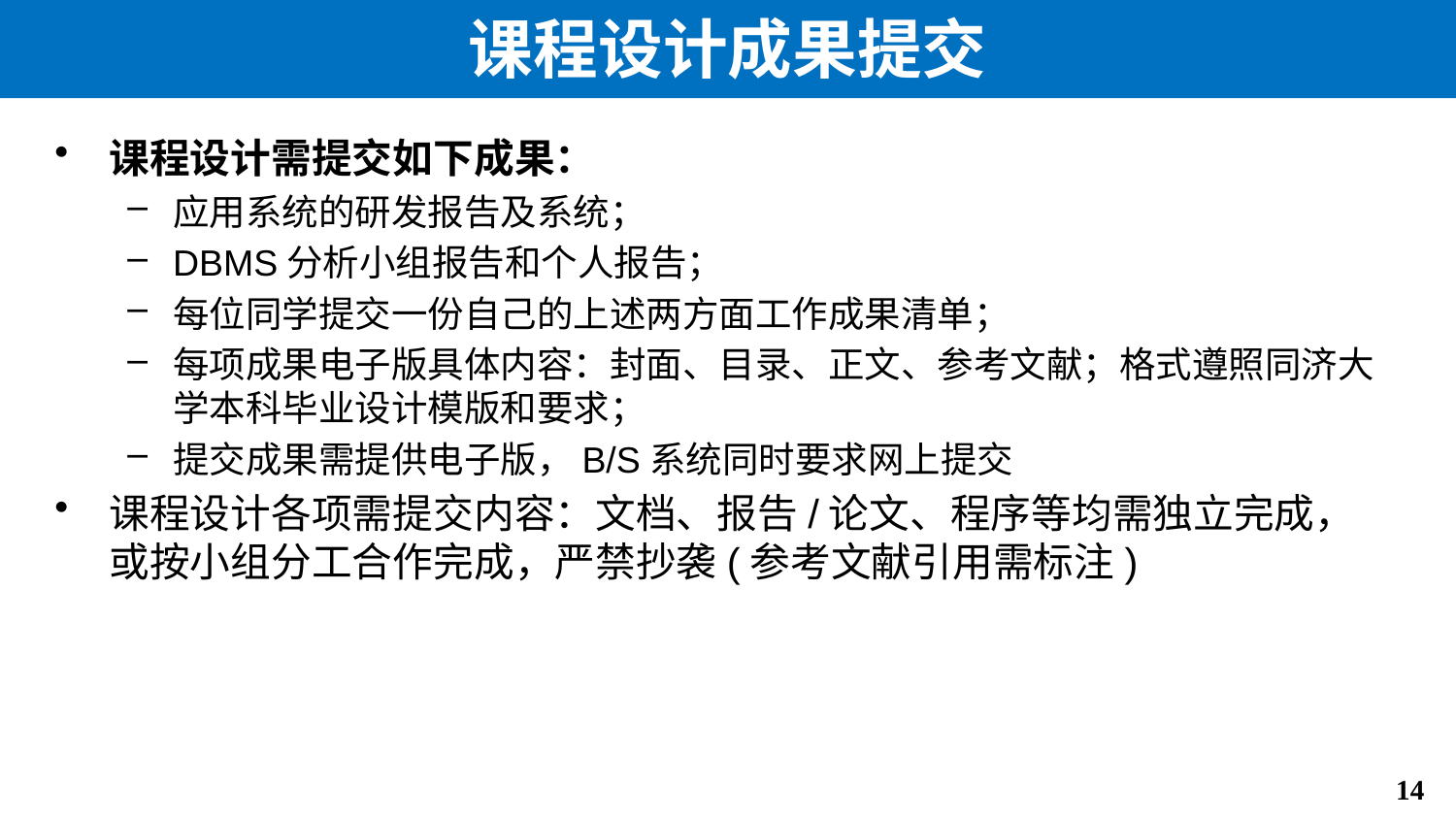

# 课程设计成果提交
课程设计需提交如下成果：
应用系统的研发报告及系统；
DBMS分析小组报告和个人报告；
每位同学提交一份自己的上述两方面工作成果清单；
每项成果电子版具体内容：封面、目录、正文、参考文献；格式遵照同济大学本科毕业设计模版和要求；
提交成果需提供电子版，B/S系统同时要求网上提交
课程设计各项需提交内容：文档、报告/论文、程序等均需独立完成，或按小组分工合作完成，严禁抄袭(参考文献引用需标注)